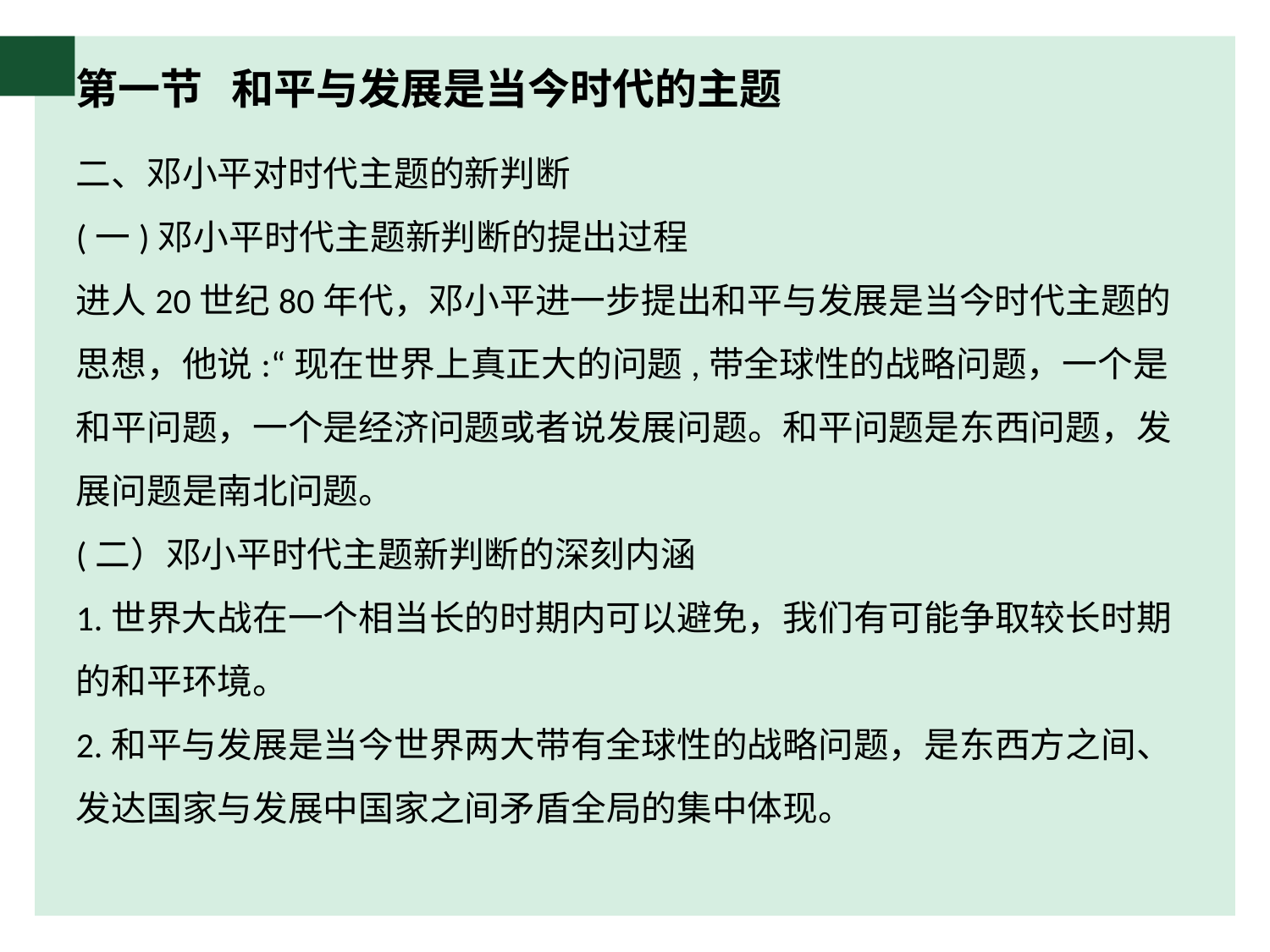

# 第一节   和平与发展是当今时代的主题
二、邓小平对时代主题的新判断
(一)邓小平时代主题新判断的提出过程
进人20世纪80年代，邓小平进一步提出和平与发展是当今时代主题的思想，他说:“现在世界上真正大的问题,带全球性的战略问题，一个是和平问题，一个是经济问题或者说发展问题。和平问题是东西问题，发展问题是南北问题。
(二）邓小平时代主题新判断的深刻内涵
1.世界大战在一个相当长的时期内可以避免，我们有可能争取较长时期的和平环境。
2.和平与发展是当今世界两大带有全球性的战略问题，是东西方之间、发达国家与发展中国家之间矛盾全局的集中体现。